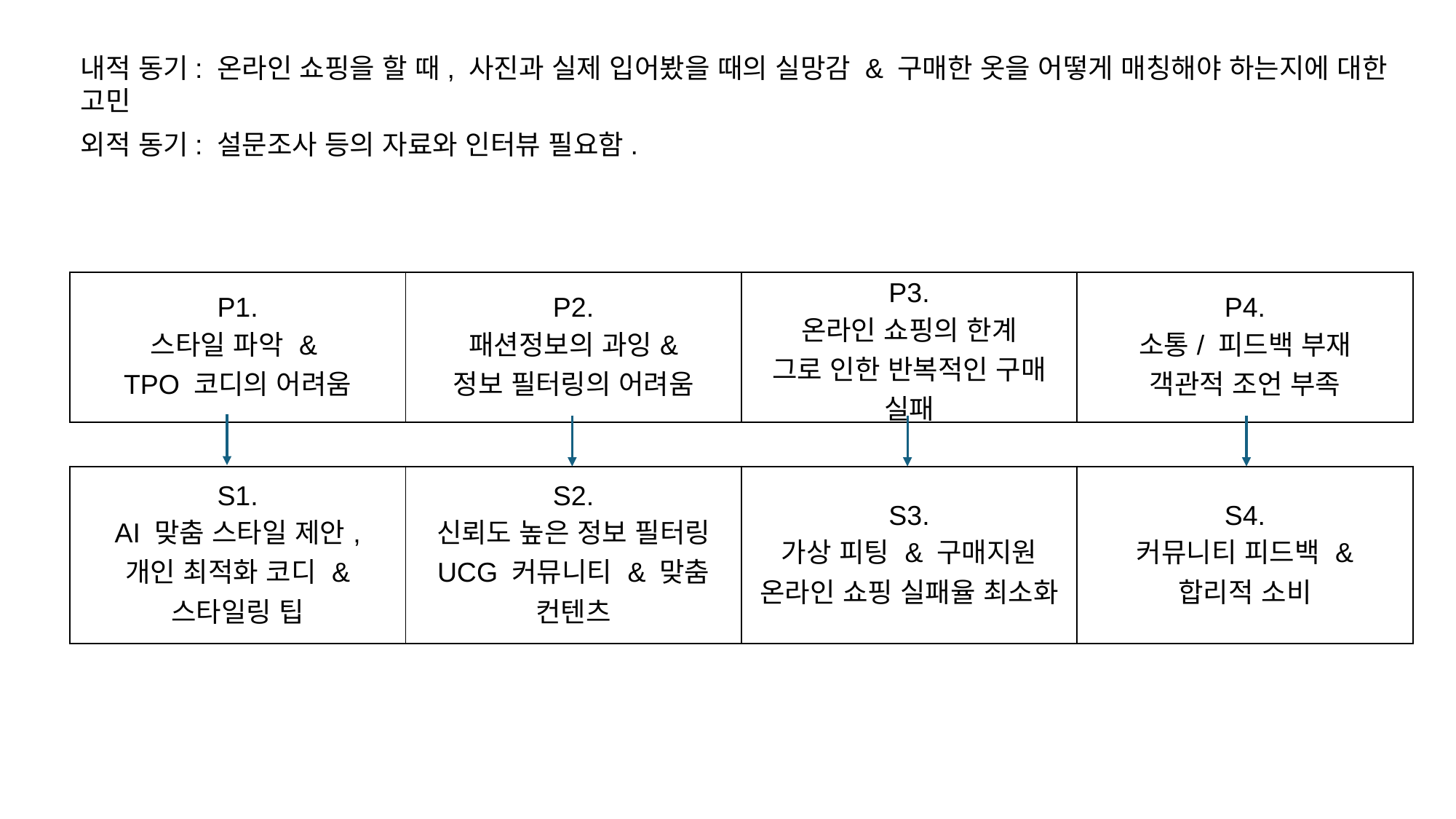

내적 동기: 온라인 쇼핑을 할 때, 사진과 실제 입어봤을 때의 실망감 & 구매한 옷을 어떻게 매칭해야 하는지에 대한 고민
외적 동기: 설문조사 등의 자료와 인터뷰 필요함.
| P1. 스타일 파악 & TPO 코디의 어려움 | P2. 패션정보의 과잉& 정보 필터링의 어려움 | P3. 온라인 쇼핑의 한계 그로 인한 반복적인 구매 실패 | P4. 소통/ 피드백 부재 객관적 조언 부족 |
| --- | --- | --- | --- |
| S1. AI 맞춤 스타일 제안, 개인 최적화 코디 & 스타일링 팁 | S2. 신뢰도 높은 정보 필터링 UCG 커뮤니티 & 맞춤 컨텐츠 | S3. 가상 피팅 & 구매지원 온라인 쇼핑 실패율 최소화 | S4. 커뮤니티 피드백 & 합리적 소비 |
| --- | --- | --- | --- |